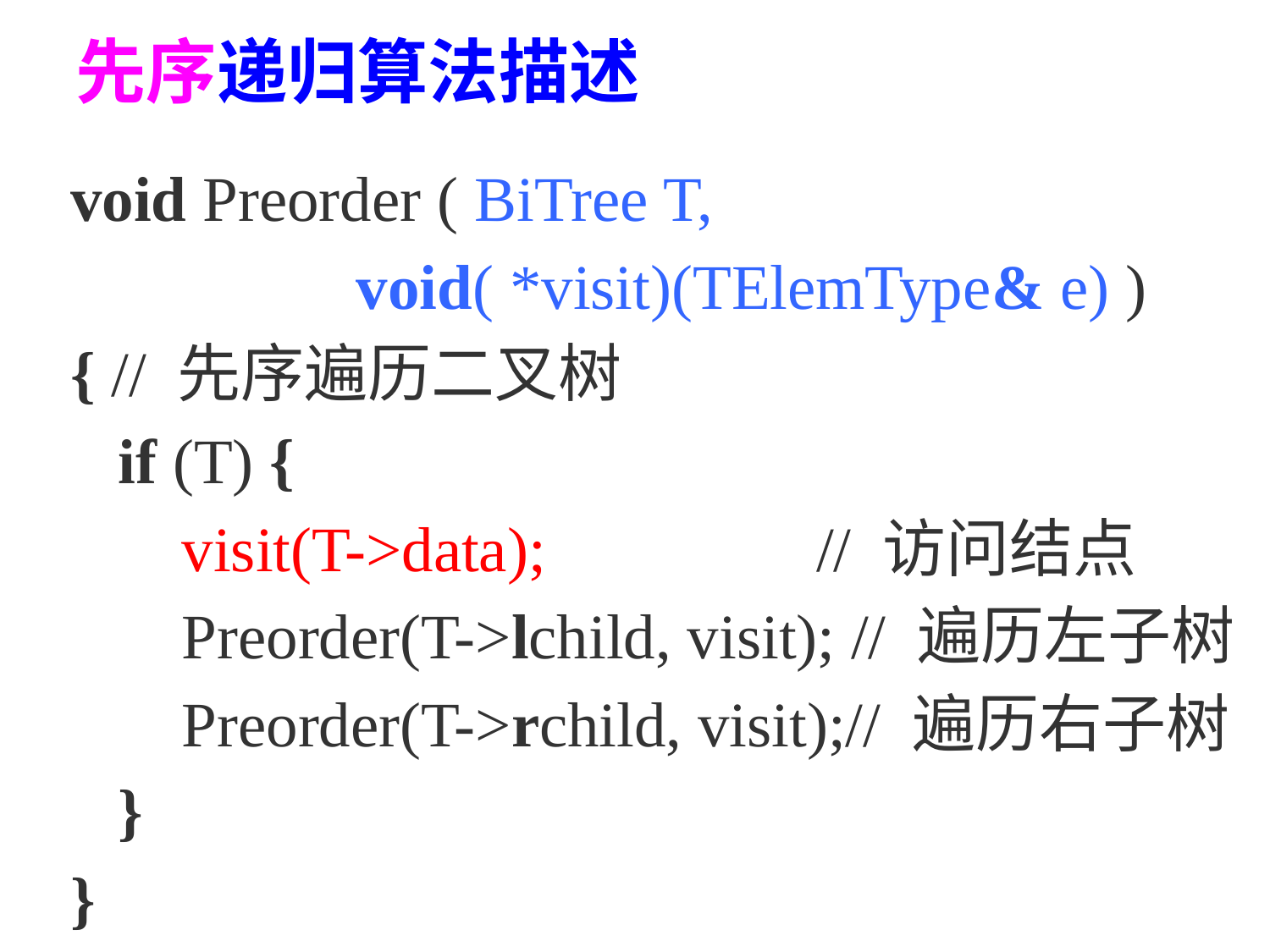

先序递归算法描述
void Preorder ( BiTree T,
                  void( *visit)(TElemType& e) )
{ // 先序遍历二叉树
   if (T) {
       visit(T->data);                 // 访问结点
       Preorder(T->lchild, visit); // 遍历左子树
       Preorder(T->rchild, visit);// 遍历右子树
   }
}